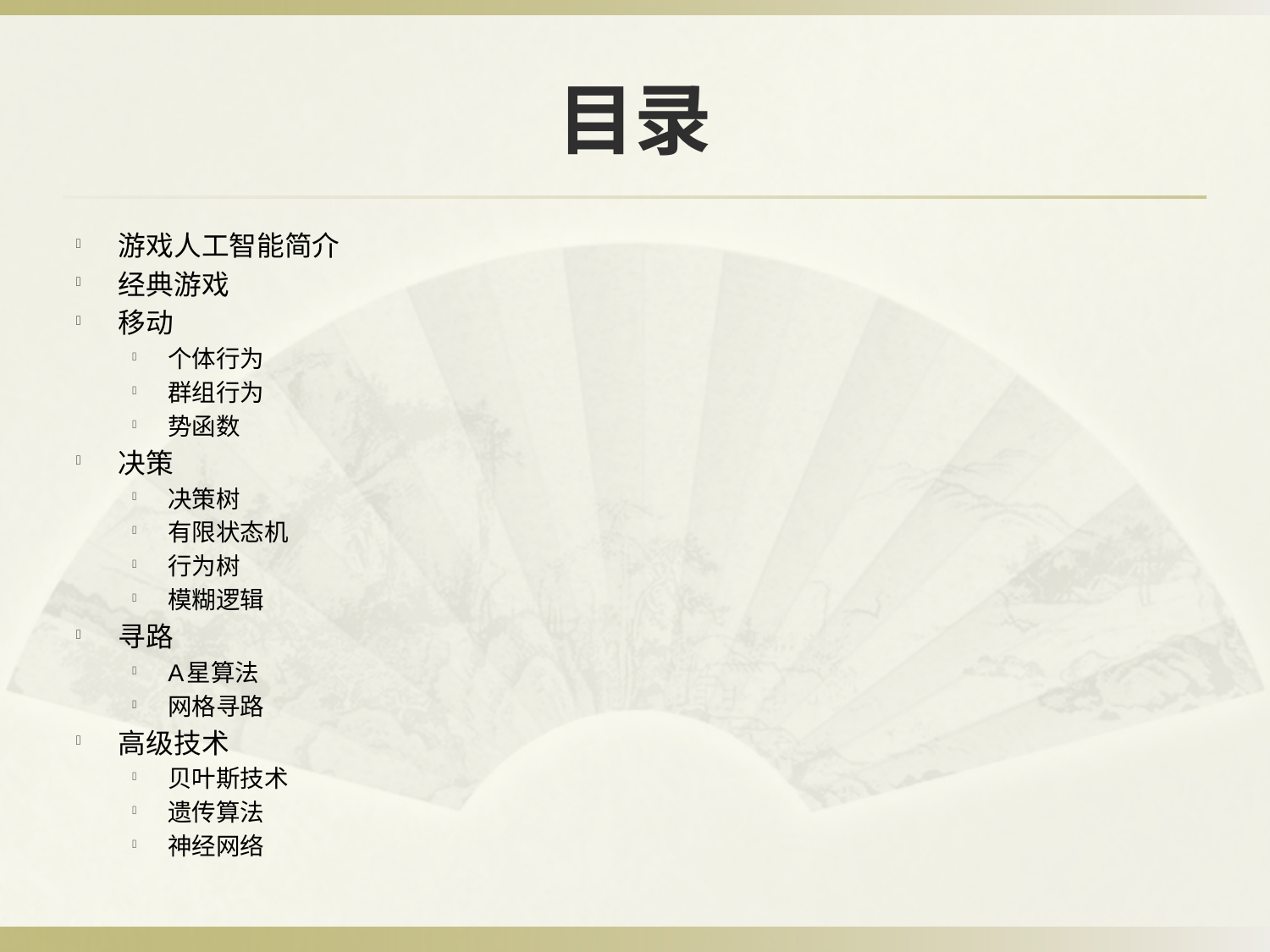

# 目录
游戏人工智能简介
经典游戏
移动
个体行为
群组行为
势函数
决策
决策树
有限状态机
行为树
模糊逻辑
寻路
A星算法
网格寻路
高级技术
贝叶斯技术
遗传算法
神经网络